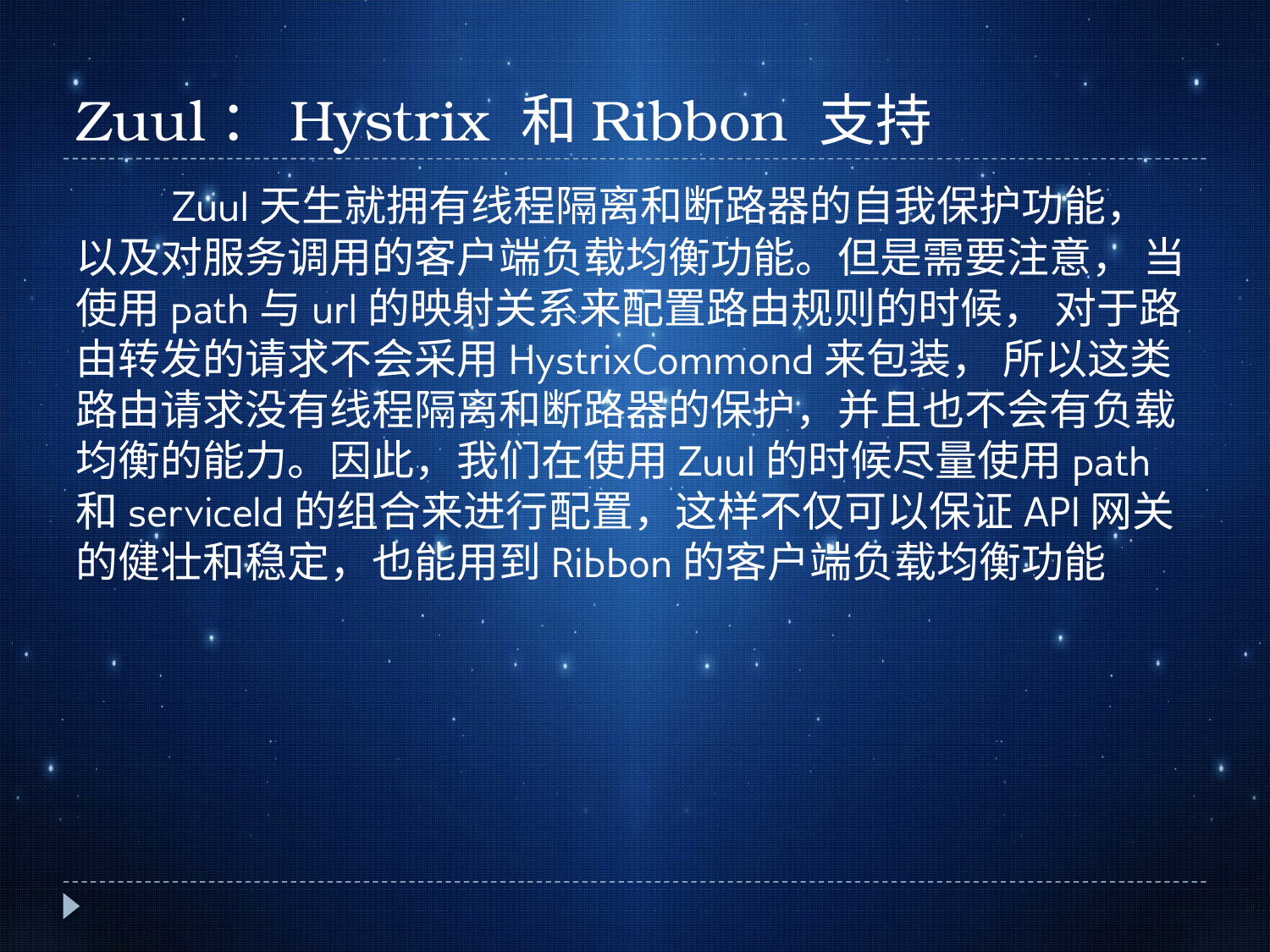

# Zuul：Hystrix 和Ribbon 支持
       Zuul天生就拥有线程隔离和断路器的自我保护功能， 以及对服务调用的客户端负载均衡功能。但是需要注意， 当使用path与url的映射关系来配置路由规则的时候， 对于路由转发的请求不会采用HystrixCommond来包装， 所以这类路由请求没有线程隔离和断路器的保护，并且也不会有负载均衡的能力。因此，我们在使用Zuul的时候尽量使用path和serviceId的组合来进行配置，这样不仅可以保证API网关的健壮和稳定，也能用到Ribbon的客户端负载均衡功能